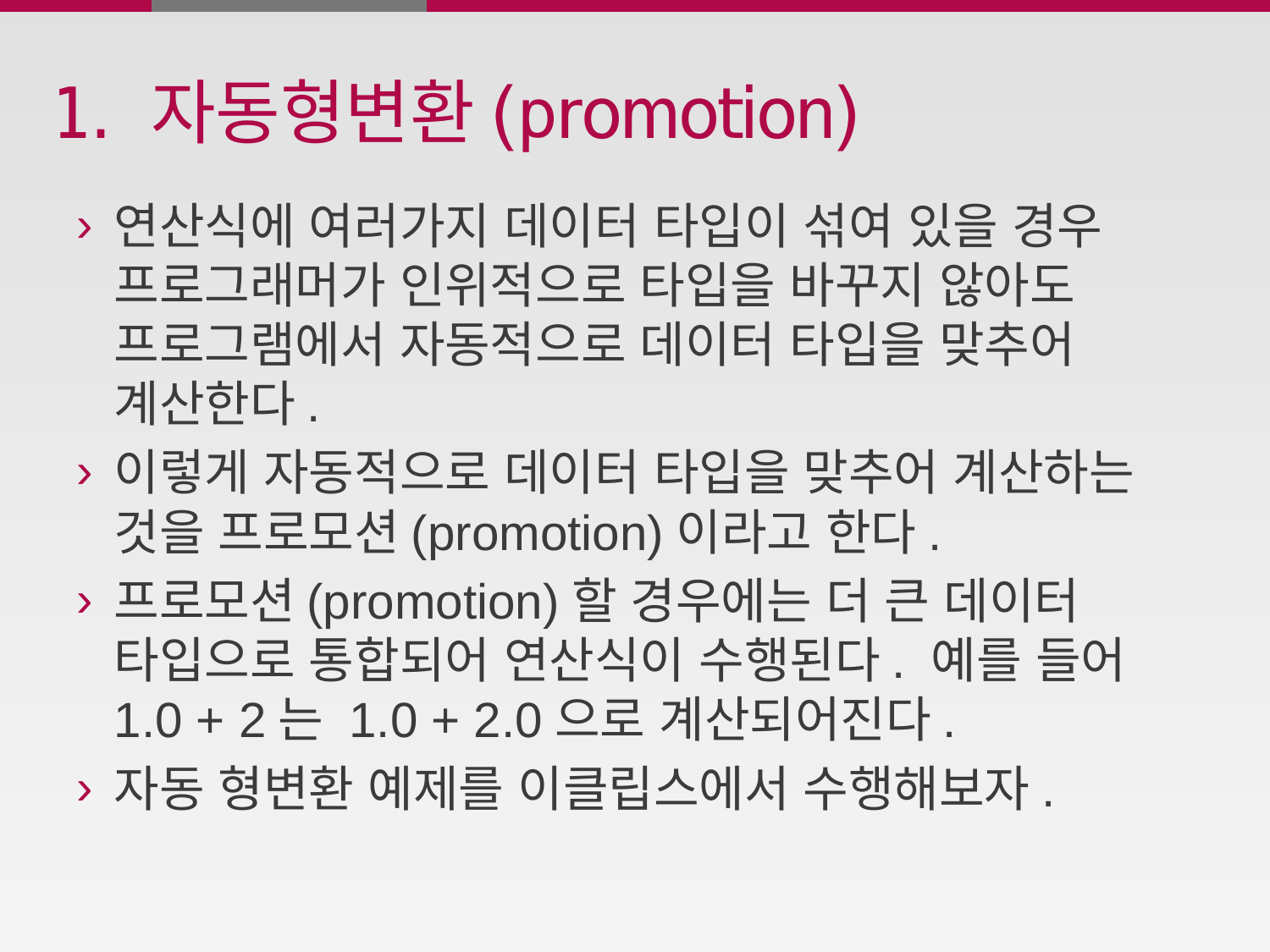

# 1. 자동형변환(promotion)
연산식에 여러가지 데이터 타입이 섞여 있을 경우 프로그래머가 인위적으로 타입을 바꾸지 않아도 프로그램에서 자동적으로 데이터 타입을 맞추어 계산한다.
이렇게 자동적으로 데이터 타입을 맞추어 계산하는 것을 프로모션(promotion)이라고 한다.
프로모션(promotion)할 경우에는 더 큰 데이터 타입으로 통합되어 연산식이 수행된다. 예를 들어 1.0 + 2는 1.0 + 2.0으로 계산되어진다.
자동 형변환 예제를 이클립스에서 수행해보자.